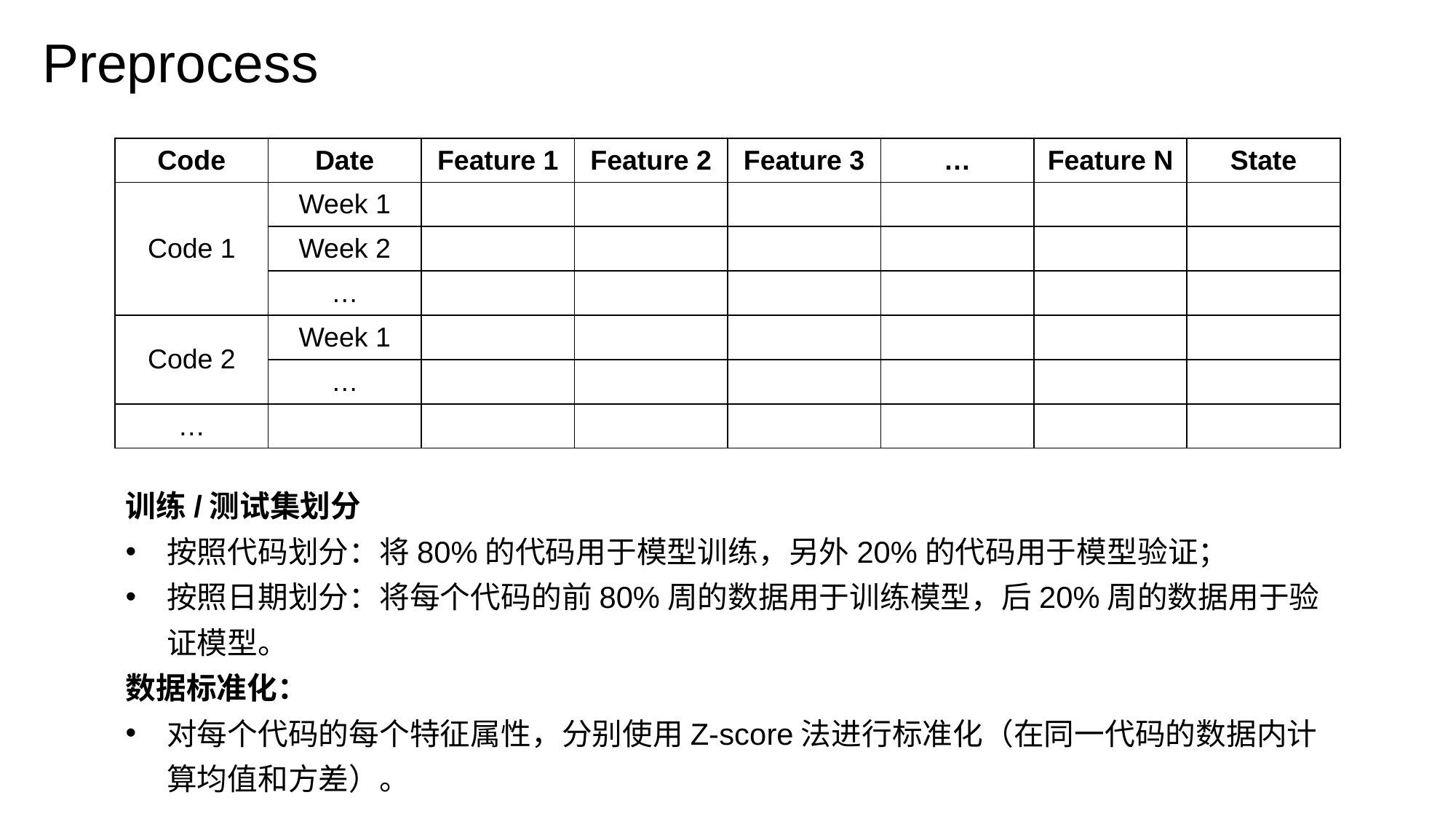

Preprocess
| Code | Date | Feature 1 | Feature 2 | Feature 3 | … | Feature N | State |
| --- | --- | --- | --- | --- | --- | --- | --- |
| Code 1 | Week 1 |  |  |  |  |  |  |
|  | Week 2 |  |  |  |  |  |  |
|  | … |  |  |  |  |  |  |
| Code 2 | Week 1 |  |  |  |  |  |  |
|  | … |  |  |  |  |  |  |
| … |  |  |  |  |  |  |  |
训练/测试集划分
按照代码划分：将80%的代码用于模型训练，另外20%的代码用于模型验证；
按照日期划分：将每个代码的前80%周的数据用于训练模型，后20%周的数据用于验证模型。
数据标准化：
对每个代码的每个特征属性，分别使用Z-score法进行标准化（在同一代码的数据内计算均值和方差）。